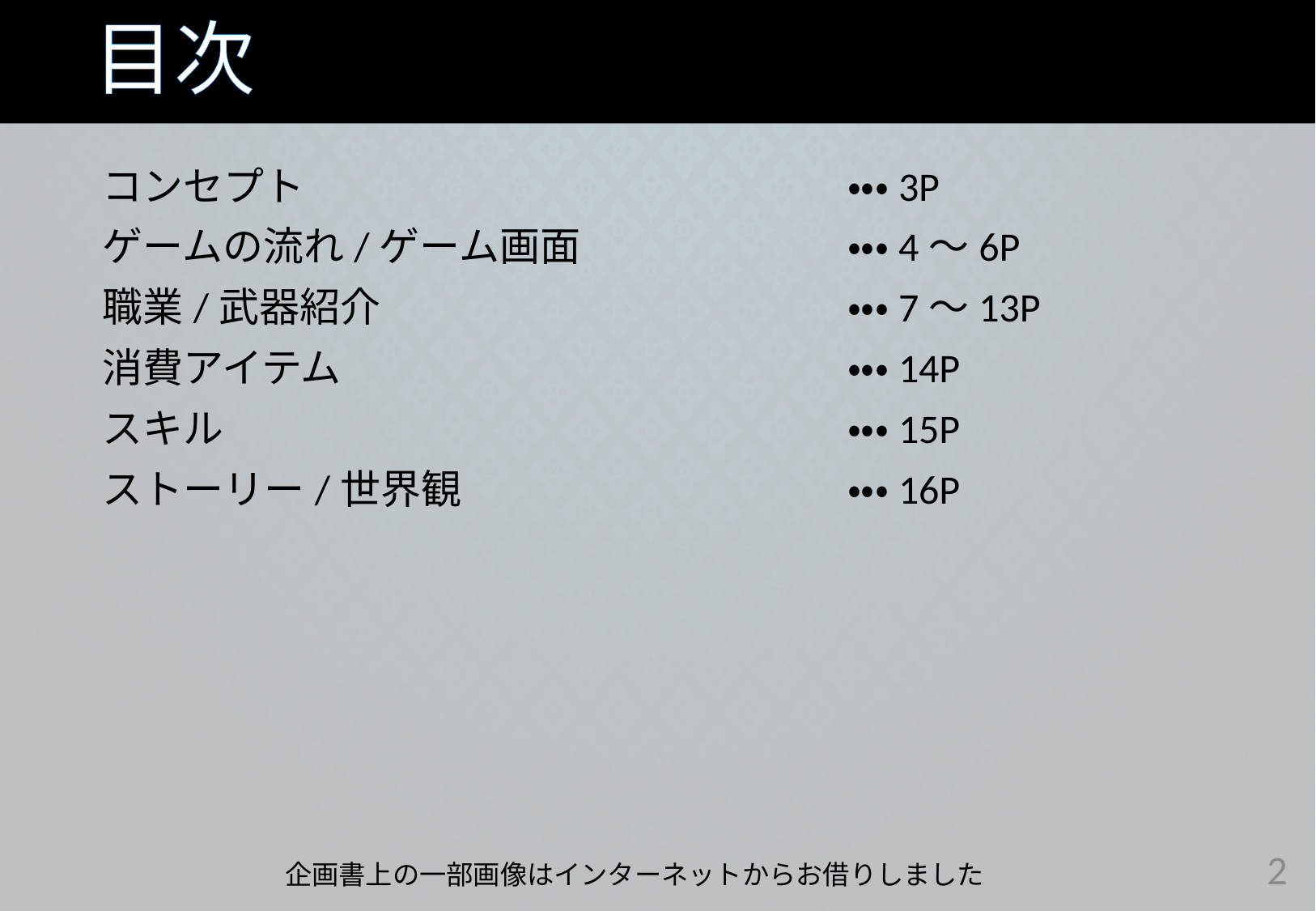

# 目次
・・・3P
・・・4～6P
・・・7～13P
・・・14P
・・・15P
・・・16P
コンセプト
ゲームの流れ/ゲーム画面
職業/武器紹介
消費アイテム
スキル
ストーリー/世界観
2
企画書上の一部画像はインターネットからお借りしました